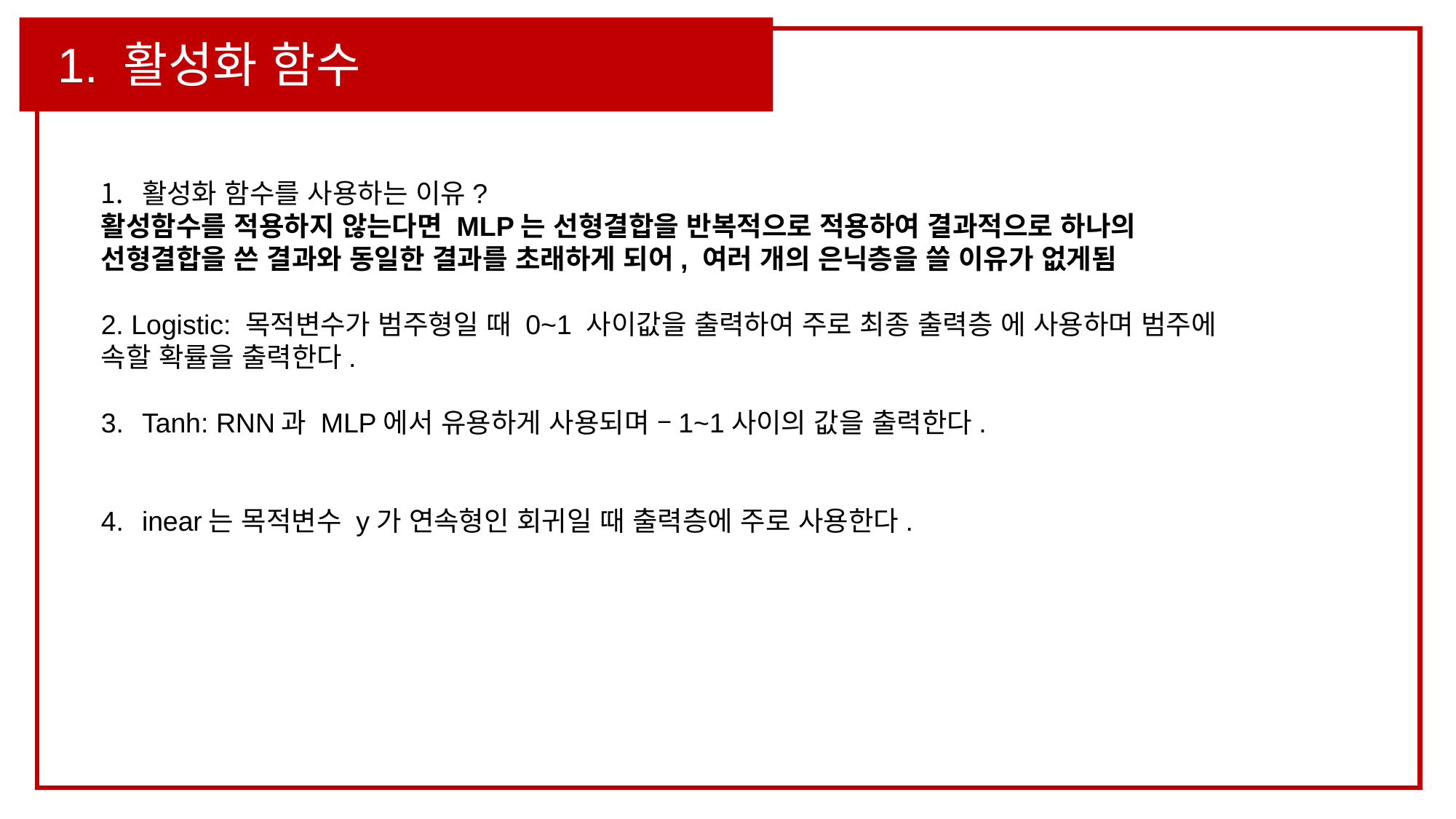

1. 활성화 함수

활성화 함수를 사용하는 이유?
활성함수를 적용하지 않는다면 MLP는 선형결합을 반복적으로 적용하여 결과적으로 하나의 선형결합을 쓴 결과와 동일한 결과를 초래하게 되어, 여러 개의 은닉층을 쓸 이유가 없게됨

2. Logistic: 목적변수가 범주형일 때 0~1 사이값을 출력하여 주로 최종 출력층 에 사용하며 범주에 속할 확률을 출력한다.

Tanh: RNN과 MLP에서 유용하게 사용되며 –1~1사이의 값을 출력한다.

inear는 목적변수 y가 연속형인 회귀일 때 출력층에 주로 사용한다.